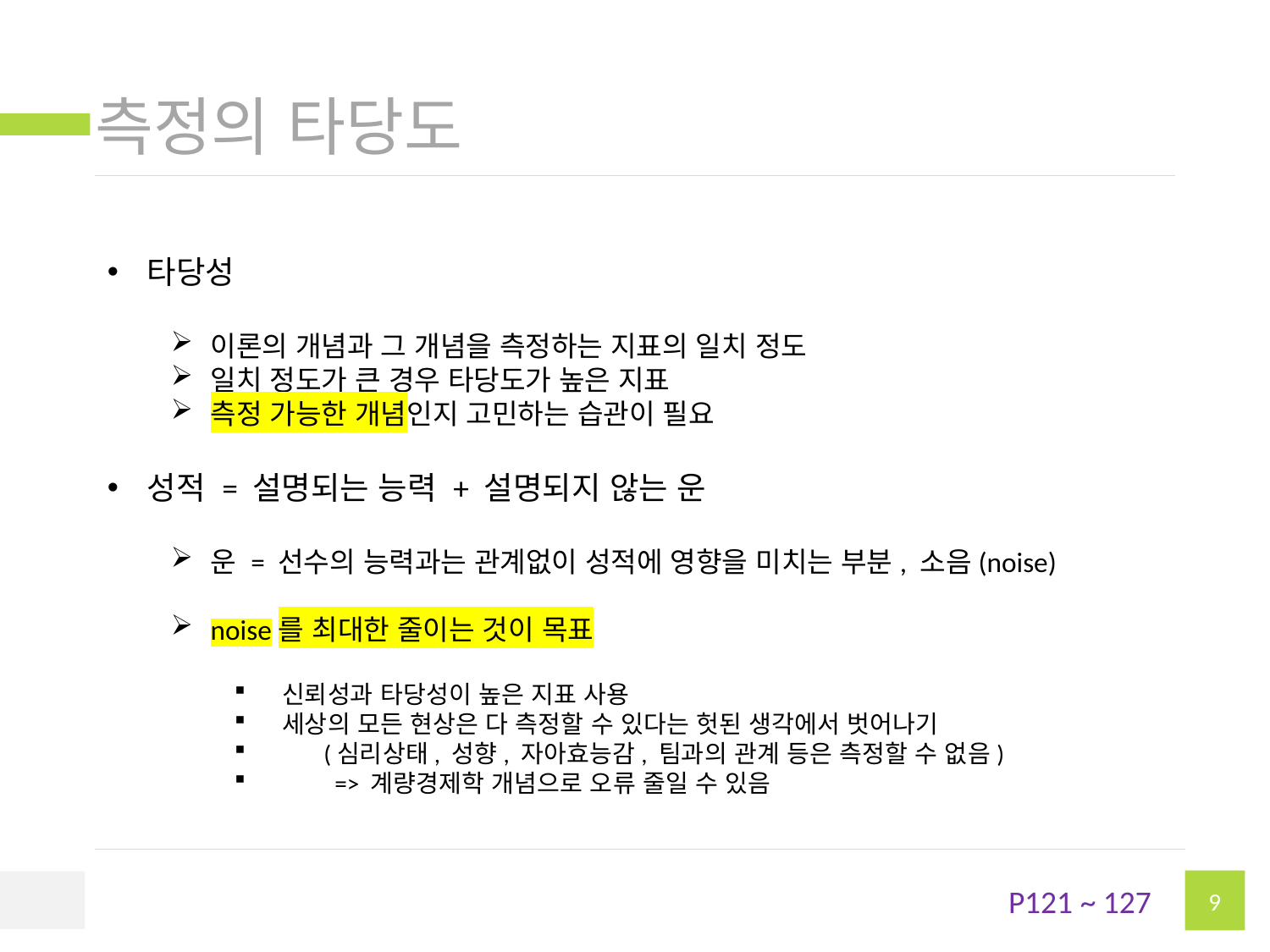

# 측정의 타당도
타당성

이론의 개념과 그 개념을 측정하는 지표의 일치 정도
일치 정도가 큰 경우 타당도가 높은 지표
측정 가능한 개념인지 고민하는 습관이 필요

성적 = 설명되는 능력 + 설명되지 않는 운

운 = 선수의 능력과는 관계없이 성적에 영향을 미치는 부분, 소음(noise)

noise를 최대한 줄이는 것이 목표

신뢰성과 타당성이 높은 지표 사용
세상의 모든 현상은 다 측정할 수 있다는 헛된 생각에서 벗어나기
         (심리상태, 성향, 자아효능감, 팀과의 관계 등은 측정할 수 없음)
           => 계량경제학 개념으로 오류 줄일 수 있음

P121 ~ 127